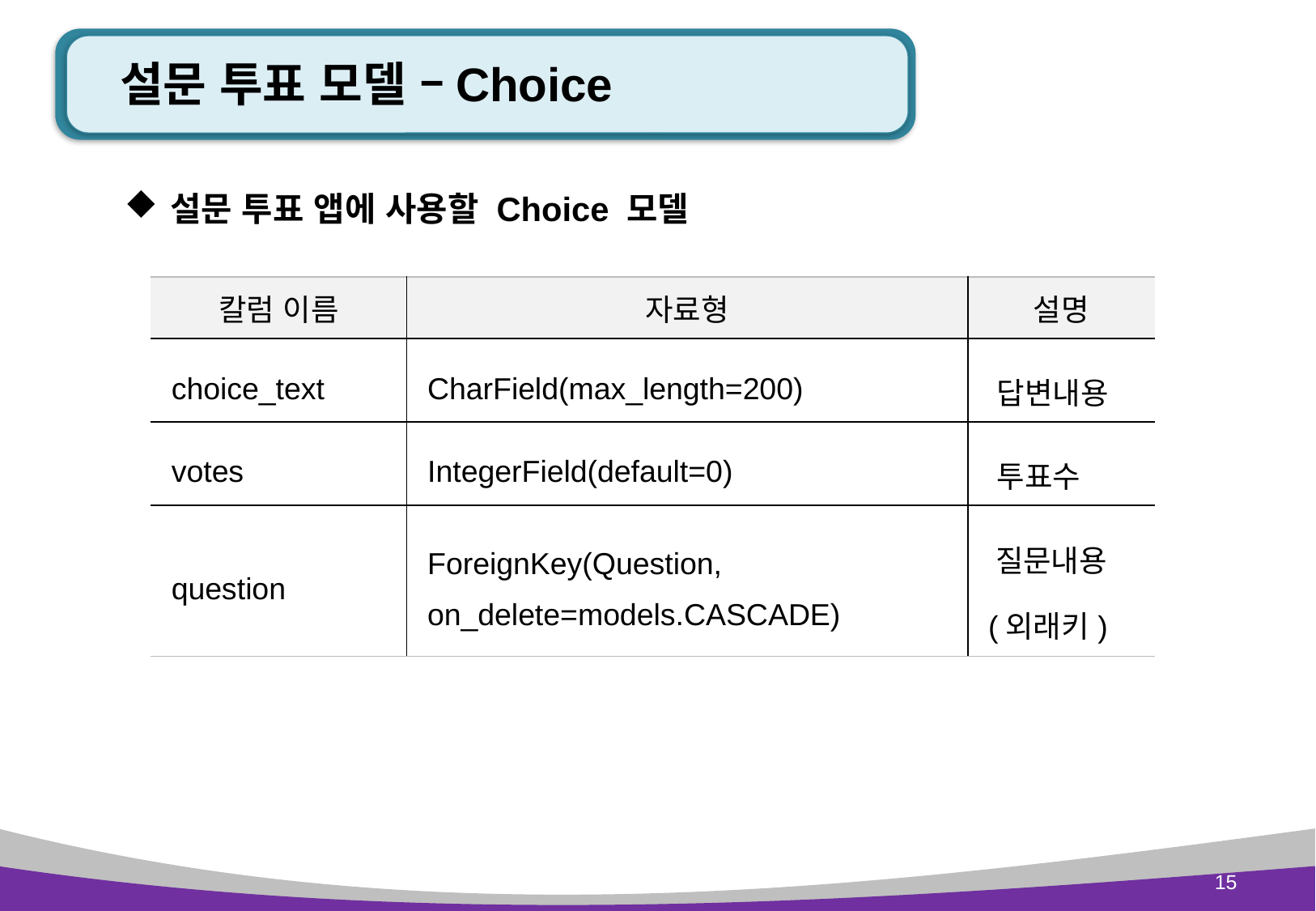

# 설문 투표 모델 –Choice
설문 투표 앱에 사용할 Choice 모델
| 칼럼 이름 | 자료형 | 설명 |
| --- | --- | --- |
| choice\_text | CharField(max\_length=200) | 답변내용 |
| votes | IntegerField(default=0) | 투표수 |
| question | ForeignKey(Question, on\_delete=models.CASCADE) | 질문내용 (외래키) |
15